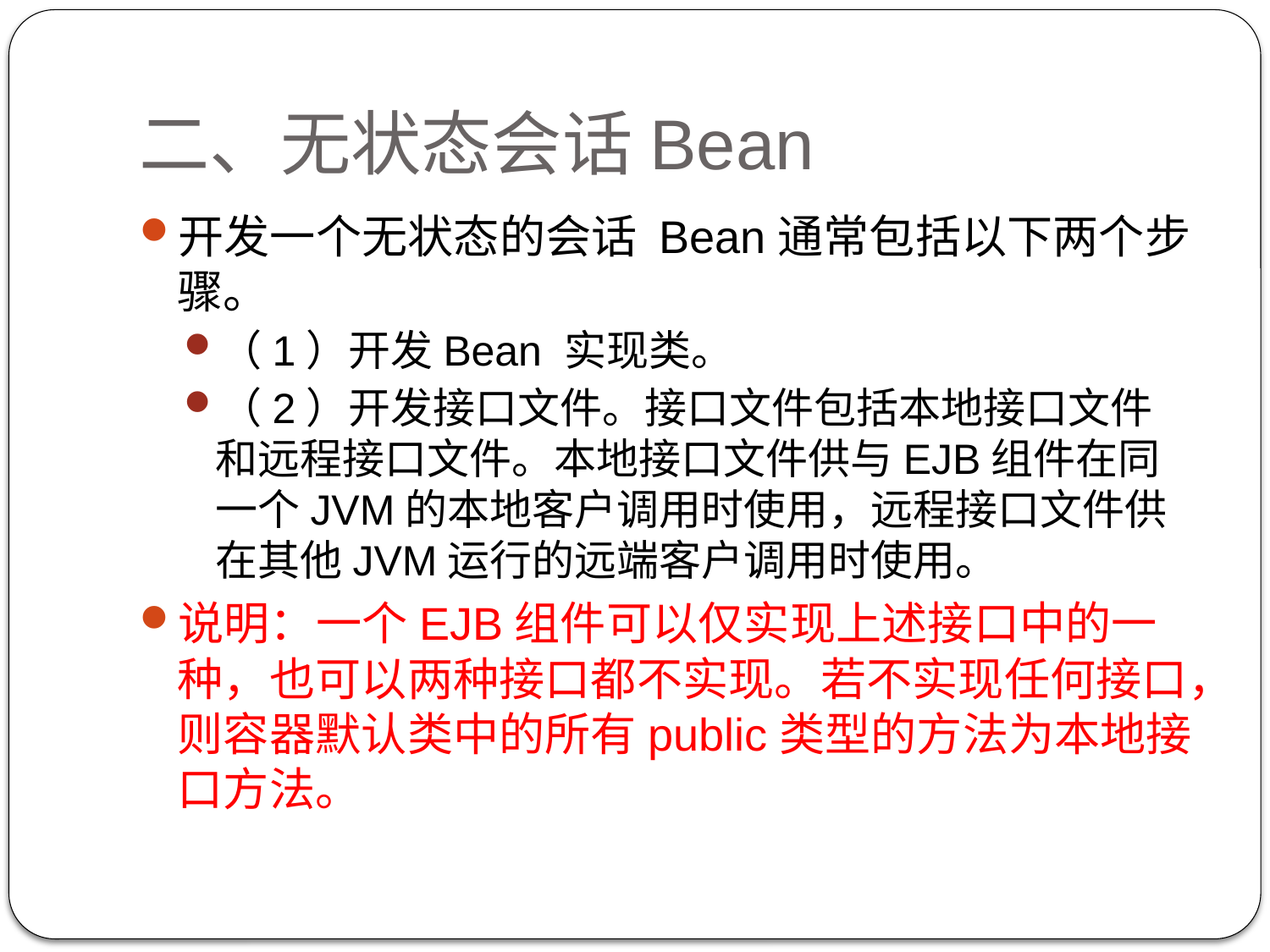

# 二、无状态会话Bean
开发一个无状态的会话 Bean通常包括以下两个步骤。
（1）开发Bean 实现类。
（2）开发接口文件。接口文件包括本地接口文件和远程接口文件。本地接口文件供与EJB组件在同一个JVM的本地客户调用时使用，远程接口文件供在其他JVM运行的远端客户调用时使用。
说明：一个EJB组件可以仅实现上述接口中的一种，也可以两种接口都不实现。若不实现任何接口，则容器默认类中的所有public类型的方法为本地接口方法。